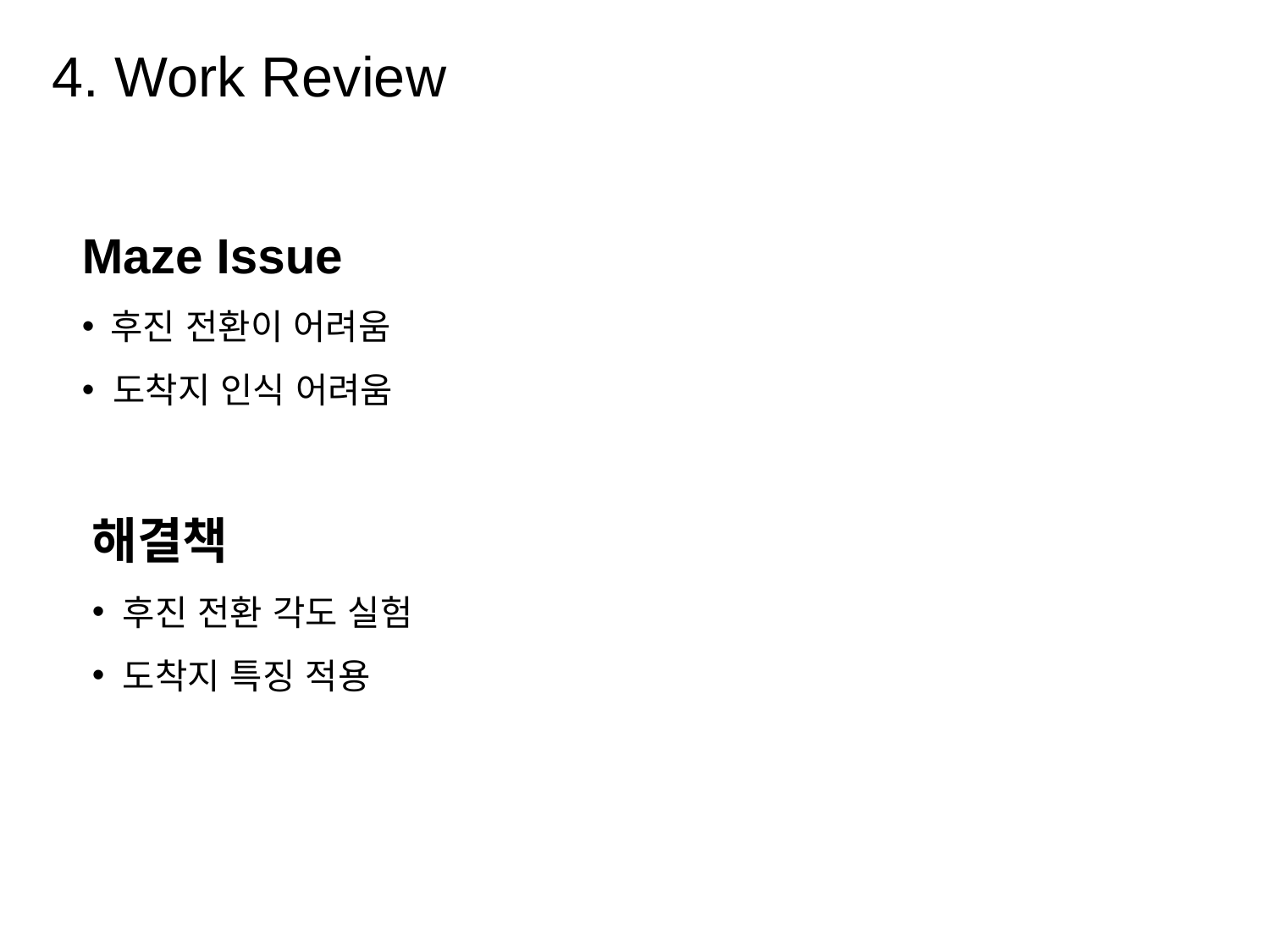

# 4. Work Review
Maze Issue
 후진 전환이 어려움
 도착지 인식 어려움
해결책
 후진 전환 각도 실험
 도착지 특징 적용